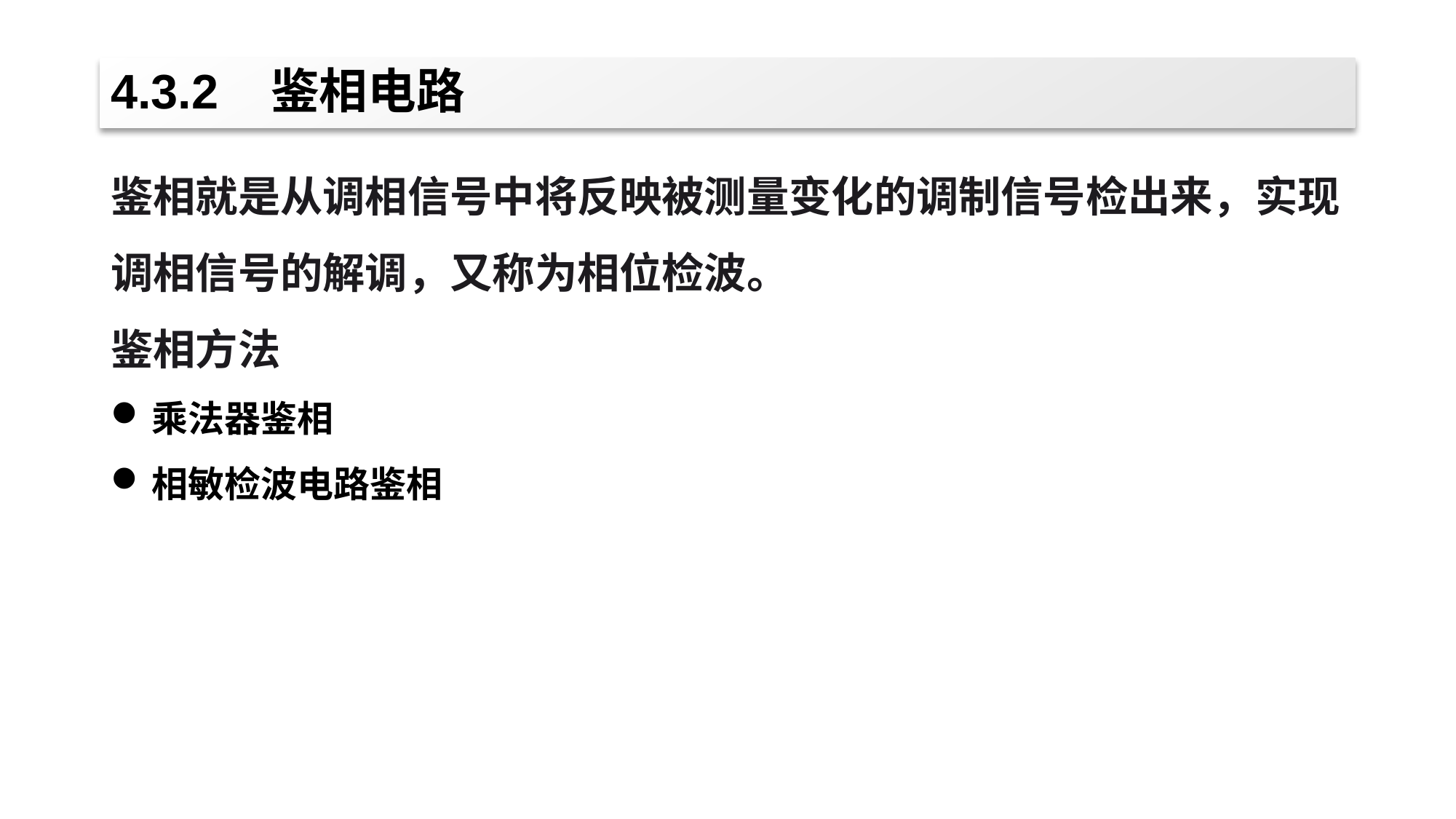

# 4.3.2   鉴相电路
鉴相就是从调相信号中将反映被测量变化的调制信号检出来，实现调相信号的解调，又称为相位检波。
鉴相方法
乘法器鉴相
相敏检波电路鉴相